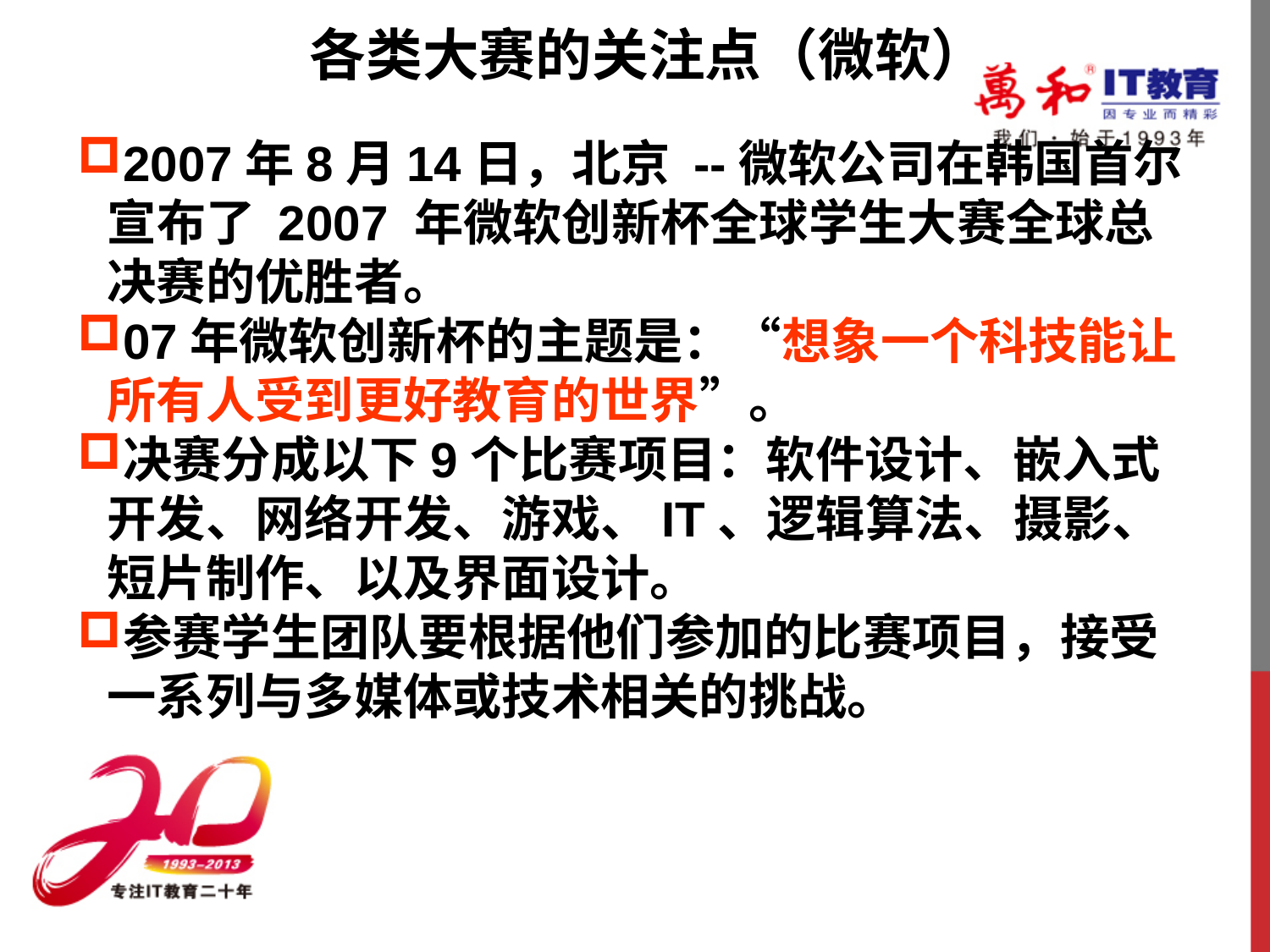

各类大赛的关注点（微软）
2007年8月14日，北京 --微软公司在韩国首尔宣布了 2007 年微软创新杯全球学生大赛全球总决赛的优胜者。
07年微软创新杯的主题是：“想象一个科技能让所有人受到更好教育的世界”。
决赛分成以下9个比赛项目：软件设计、嵌入式开发、网络开发、游戏、IT、逻辑算法、摄影、短片制作、以及界面设计。
参赛学生团队要根据他们参加的比赛项目，接受一系列与多媒体或技术相关的挑战。